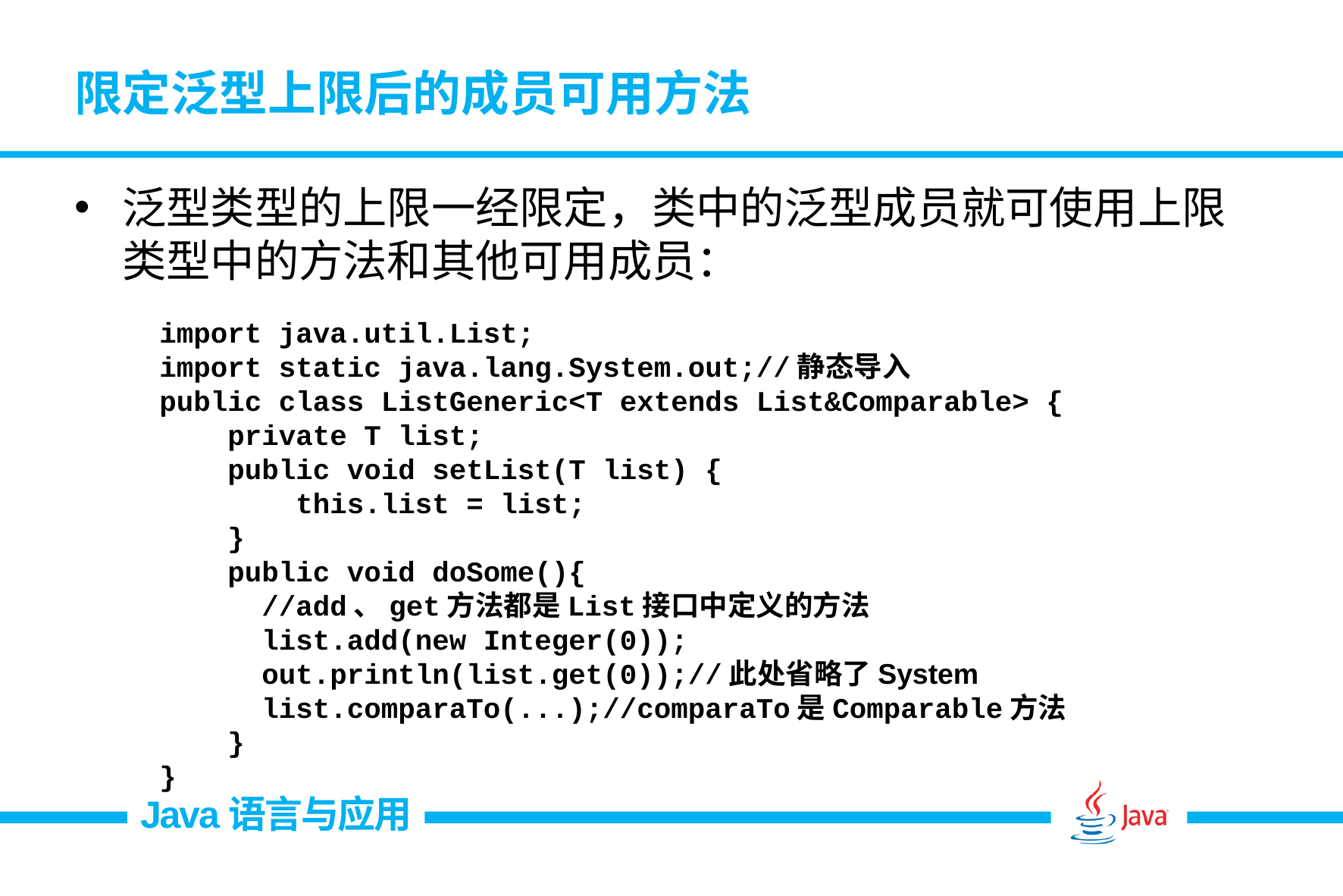

# 限定泛型上限后的成员可用方法
泛型类型的上限一经限定，类中的泛型成员就可使用上限类型中的方法和其他可用成员：

import java.util.List;
import static java.lang.System.out;//静态导入
public class ListGeneric<T extends List&Comparable> {
    private T list;
    public void setList(T list) {
        this.list = list;
    }
    public void doSome(){
      //add、get方法都是List接口中定义的方法
      list.add(new Integer(0));
      out.println(list.get(0));//此处省略了System
      list.comparaTo(...);//comparaTo是Comparable方法
    }
}